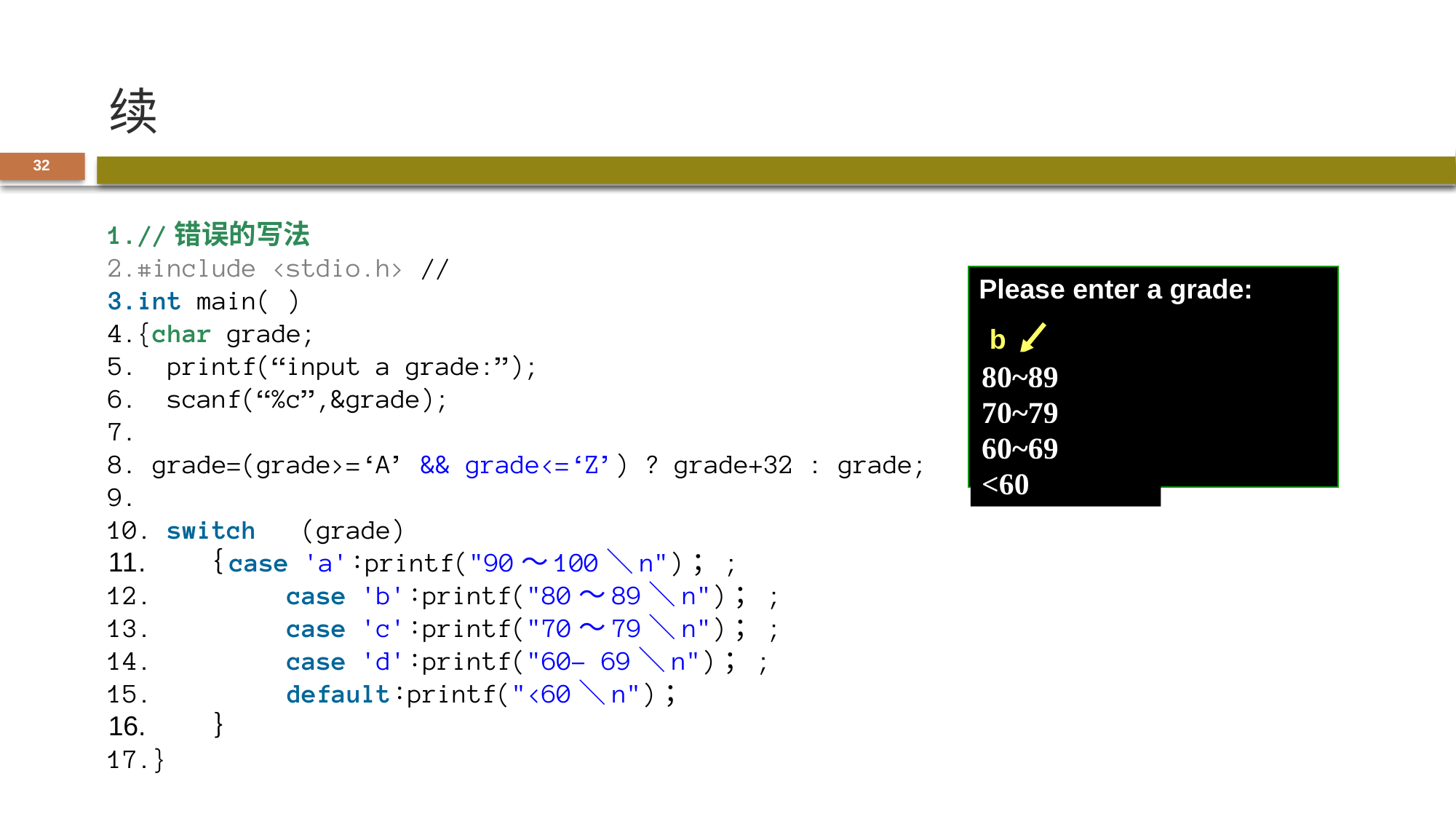

# 续
32
//错误的写法
#include <stdio.h> //
int main( )
{char grade;
  printf(“input a grade:”);
  scanf(“%c”,&grade);

 grade=(grade>=‘A’ && grade<=‘Z’) ? grade+32 : grade;

 switch   (grade)
       ｛case 'a'∶printf("90～100＼n")；;
         case 'b'∶printf("80～89＼n")；;
         case 'c'∶printf("70～79＼n")；;
         case 'd'∶printf("60- 69＼n")；;
         default∶printf("<60＼n")；
          ｝
}
Please enter a grade:

b

80~89
70~79
60~69
<60